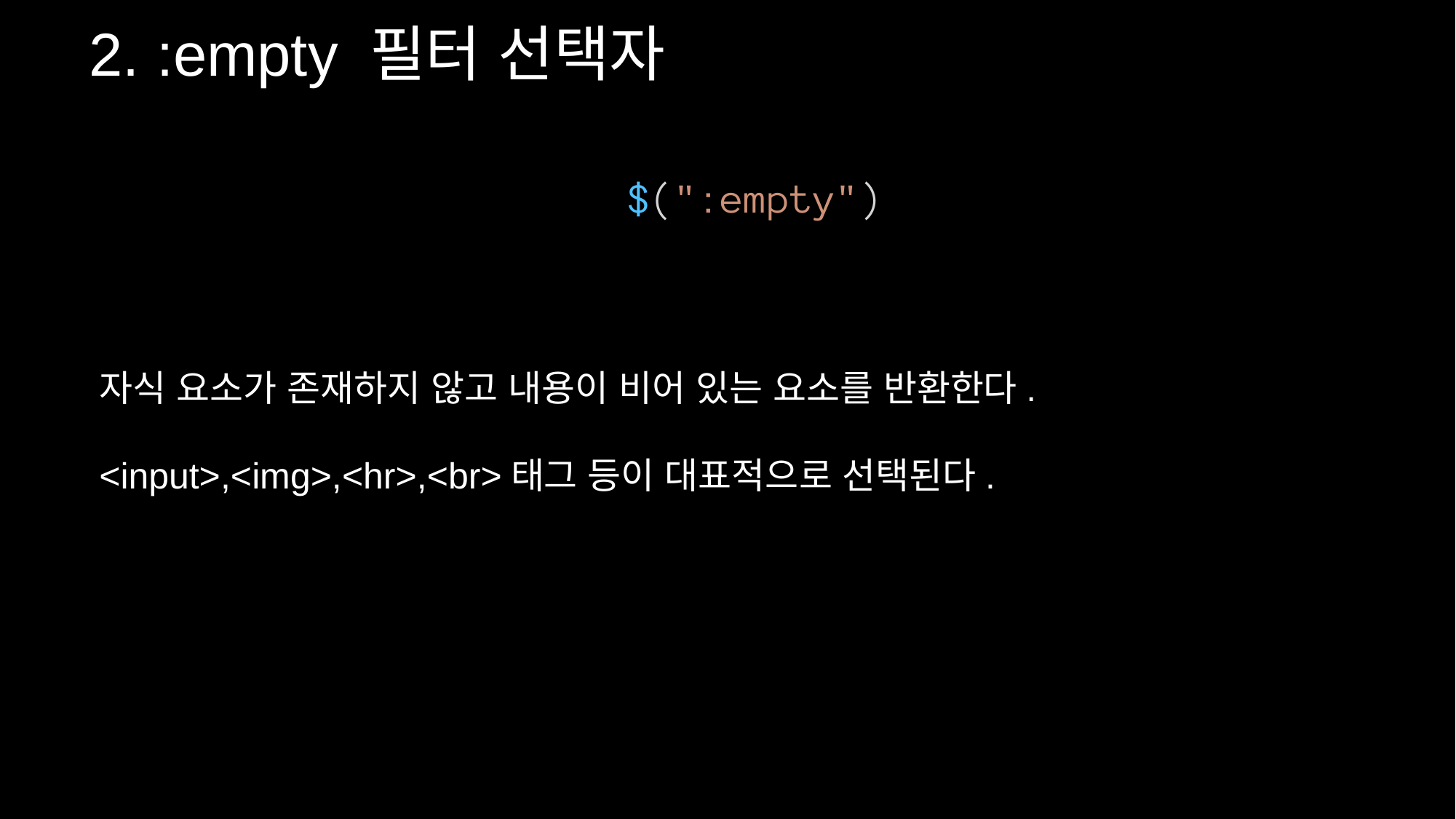

2. :empty 필터 선택자
$(":empty")
자식 요소가 존재하지 않고 내용이 비어 있는 요소를 반환한다.

<input>,<img>,<hr>,<br>태그 등이 대표적으로 선택된다.